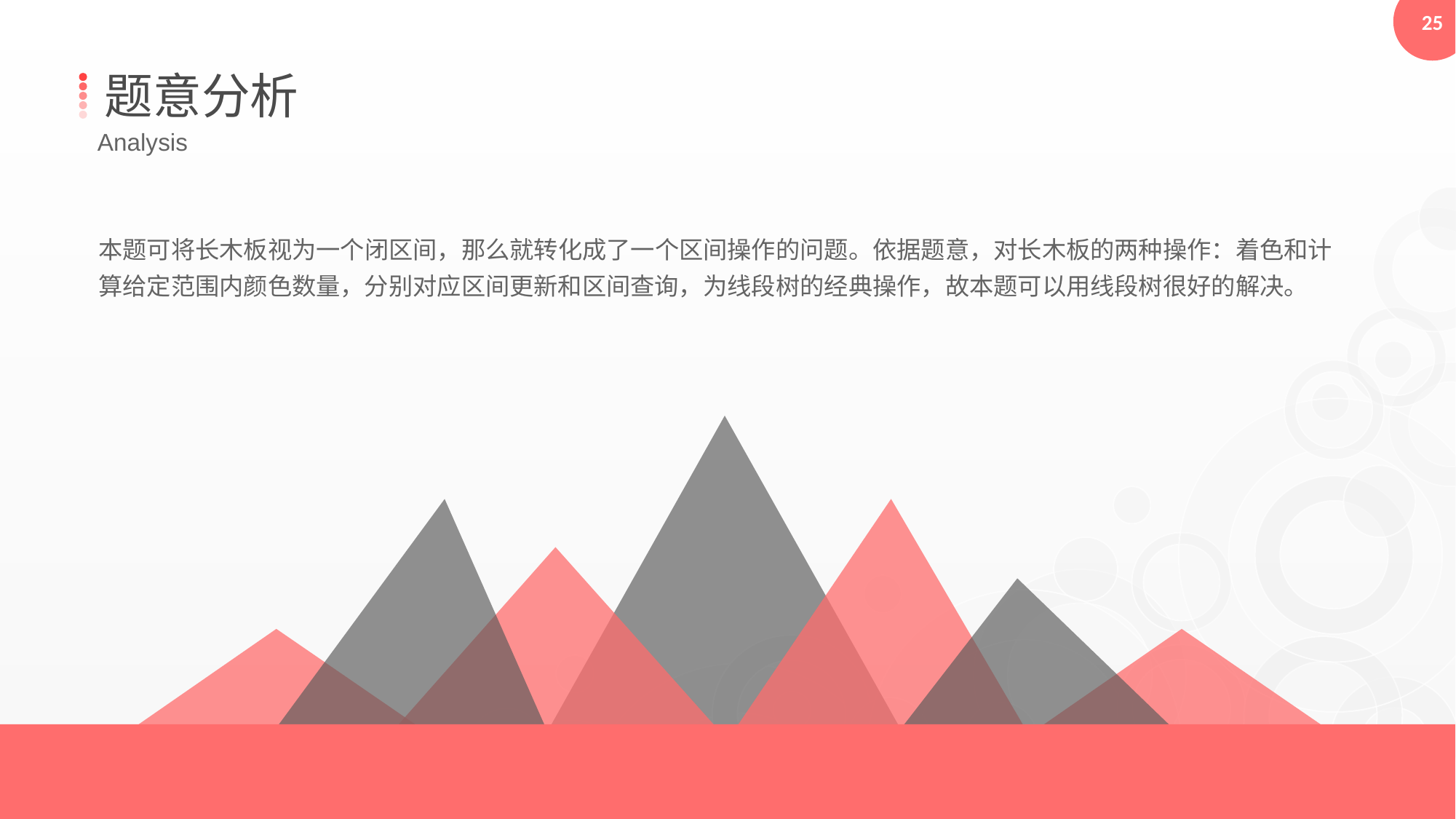

题意分析
Analysis
本题可将长木板视为一个闭区间，那么就转化成了一个区间操作的问题。依据题意，对长木板的两种操作：着色和计算给定范围内颜色数量，分别对应区间更新和区间查询，为线段树的经典操作，故本题可以用线段树很好的解决。